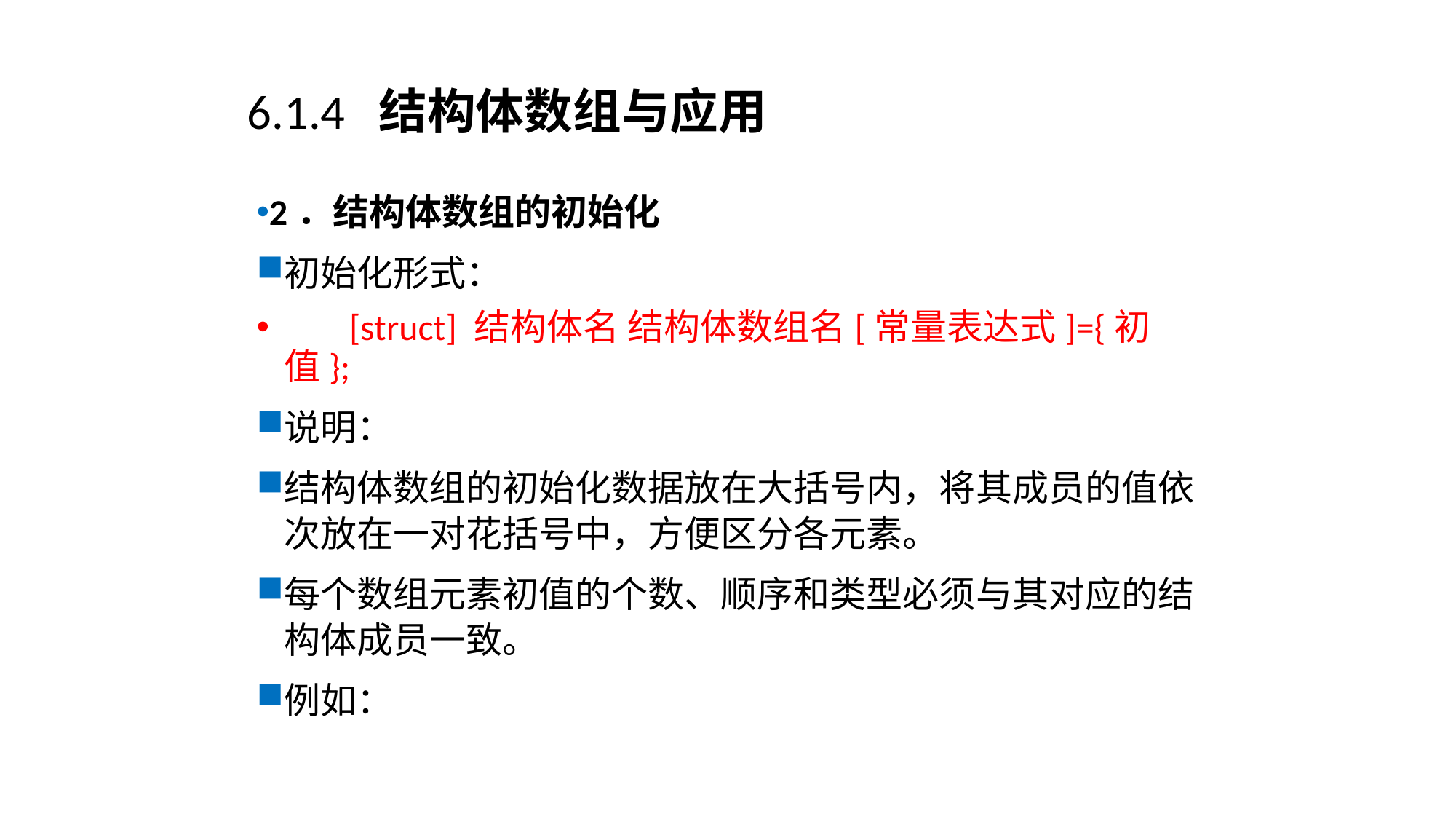

# 6.1.4  结构体数组与应用
2．结构体数组的初始化
初始化形式：
        [struct] 结构体名 结构体数组名[常量表达式]={初值};
说明：
结构体数组的初始化数据放在大括号内，将其成员的值依次放在一对花括号中，方便区分各元素。
每个数组元素初值的个数、顺序和类型必须与其对应的结构体成员一致。
例如：